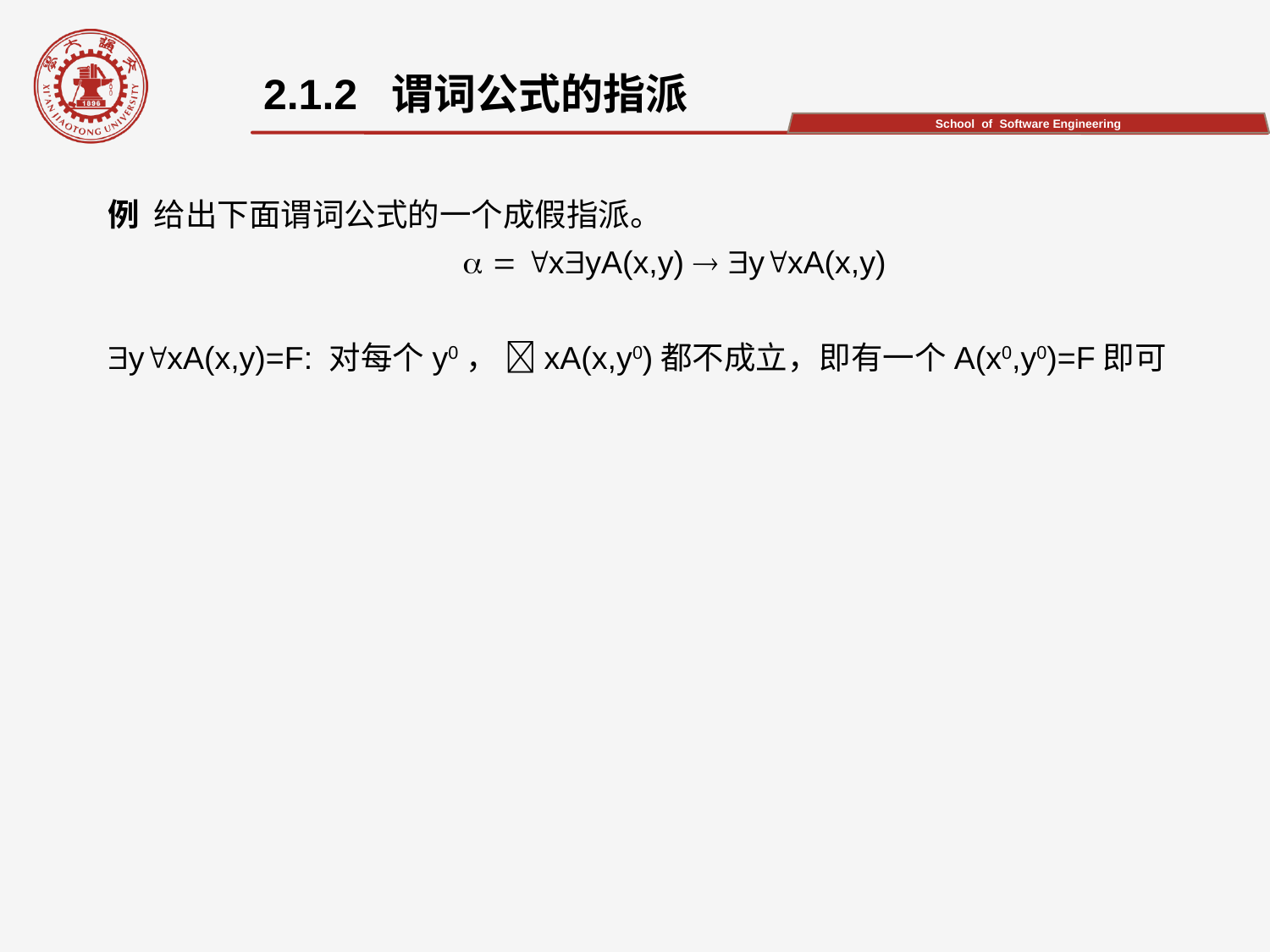

2.1.2  谓词公式的指派
例  给出下面谓词公式的一个成假指派。
   α = ∀x∃yA(x,y) → ∃y∀xA(x,y)

∃y∀xA(x,y)=F: 对每个y0， ∀xA(x,y0)都不成立，即有一个A(x0,y0)=F即可